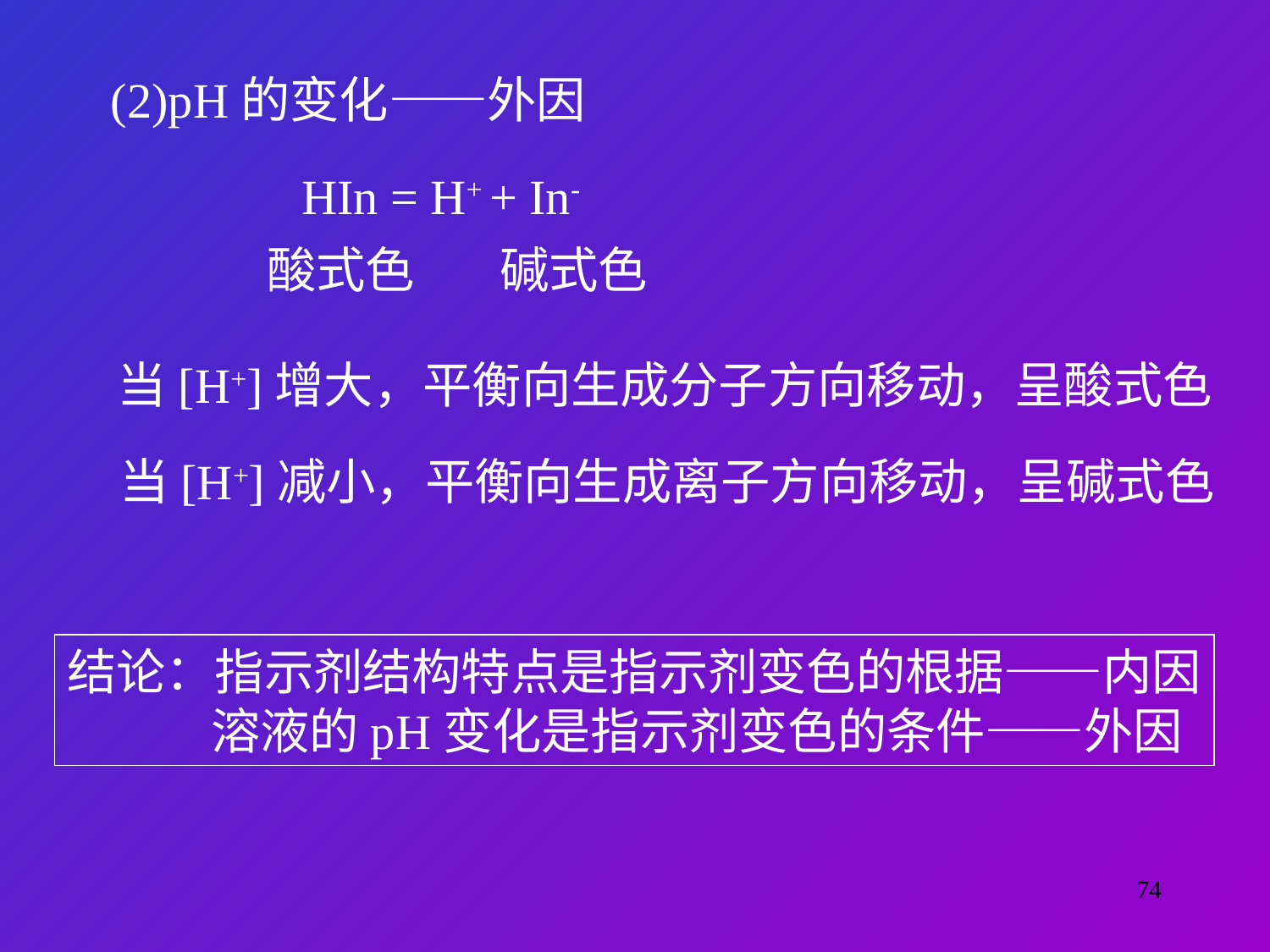

(2)pH的变化——外因
HIn = H+ + In-
酸式色
碱式色
当[H+]增大，平衡向生成分子方向移动，呈酸式色
当[H+]减小，平衡向生成离子方向移动，呈碱式色
结论：指示剂结构特点是指示剂变色的根据——内因
            溶液的pH变化是指示剂变色的条件——外因
74